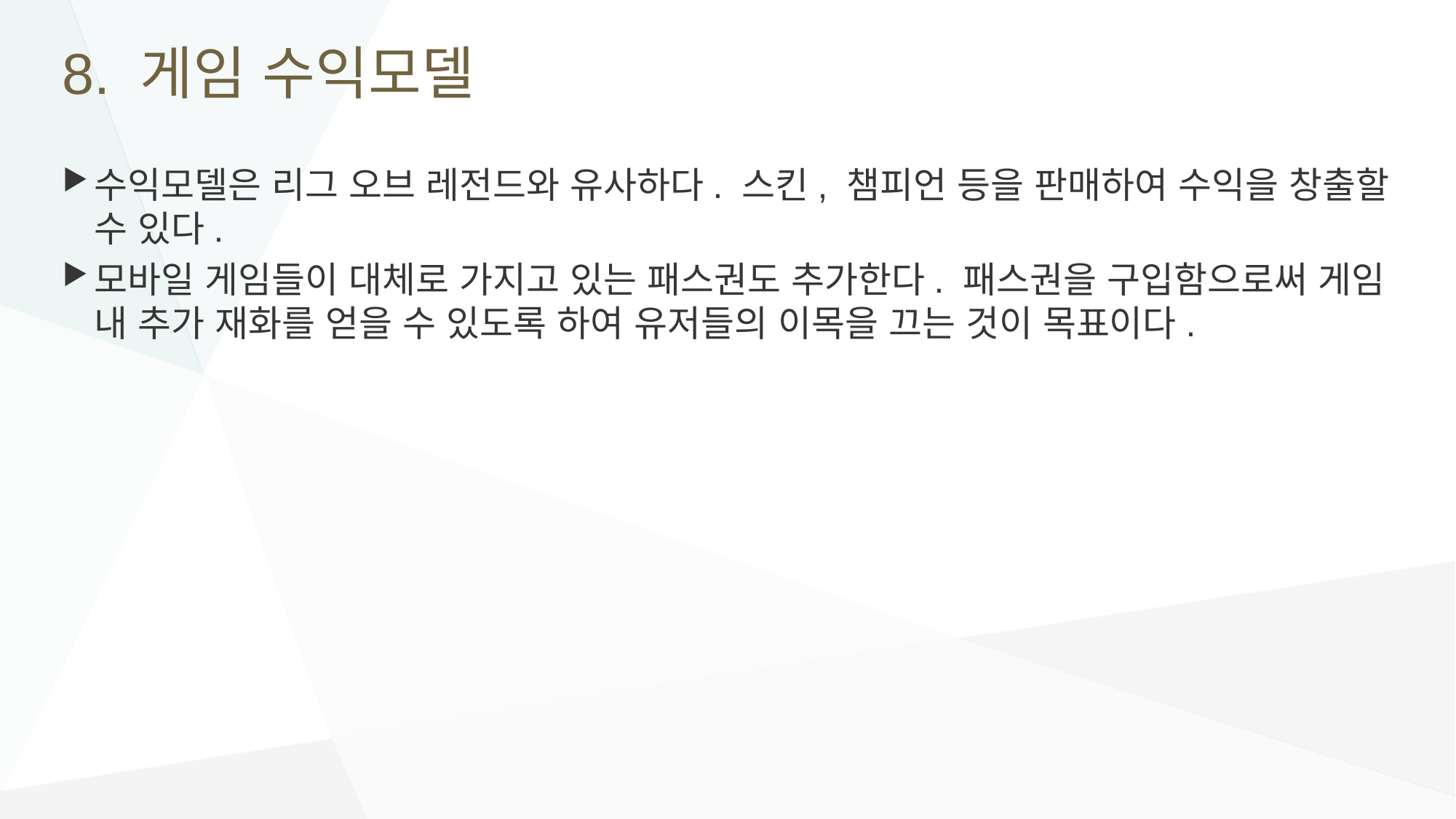

# 8. 게임 수익모델
수익모델은 리그 오브 레전드와 유사하다. 스킨, 챔피언 등을 판매하여 수익을 창출할 수 있다.
모바일 게임들이 대체로 가지고 있는 패스권도 추가한다. 패스권을 구입함으로써 게임 내 추가 재화를 얻을 수 있도록 하여 유저들의 이목을 끄는 것이 목표이다.